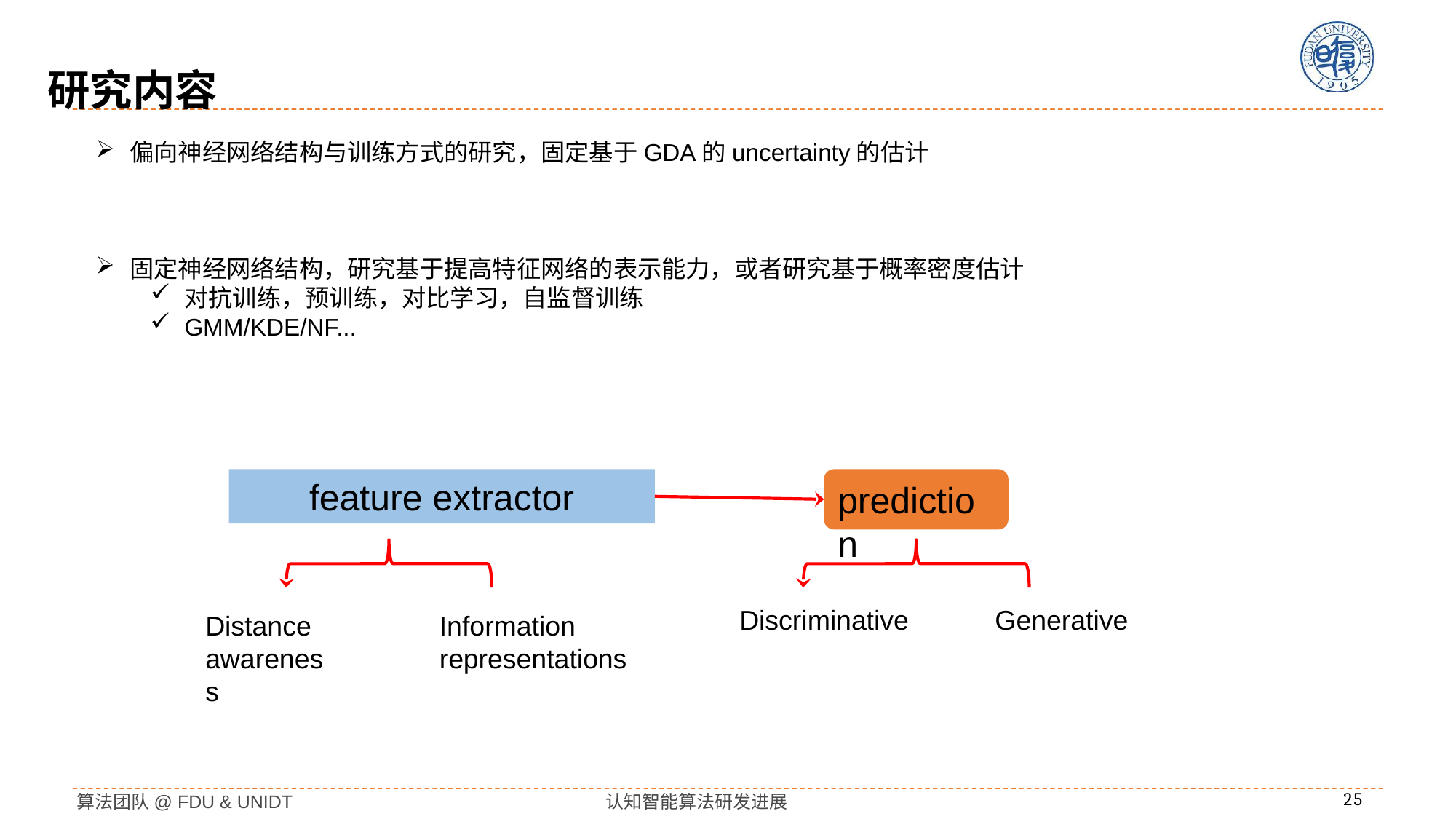

研究内容
偏向神经网络结构与训练方式的研究，固定基于GDA的uncertainty的估计

固定神经网络结构，研究基于提高特征网络的表示能力，或者研究基于概率密度估计
对抗训练，预训练，对比学习，自监督训练
GMM/KDE/NF...

feature extractor
prediction
Discriminative
Generative
Distance
awareness
Information
representations